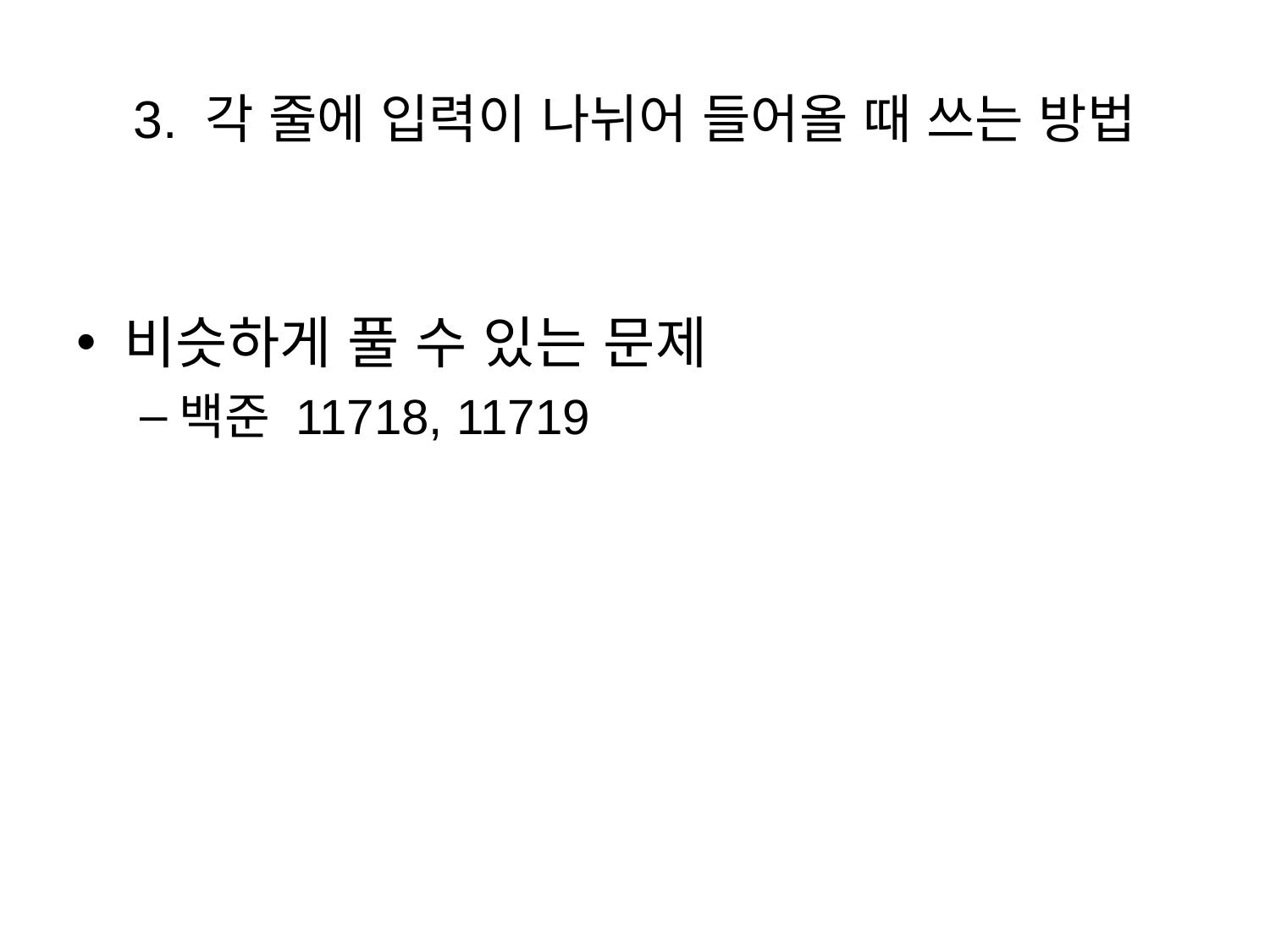

# 3. 각 줄에 입력이 나뉘어 들어올 때 쓰는 방법

비슷하게 풀 수 있는 문제
백준 11718, 11719